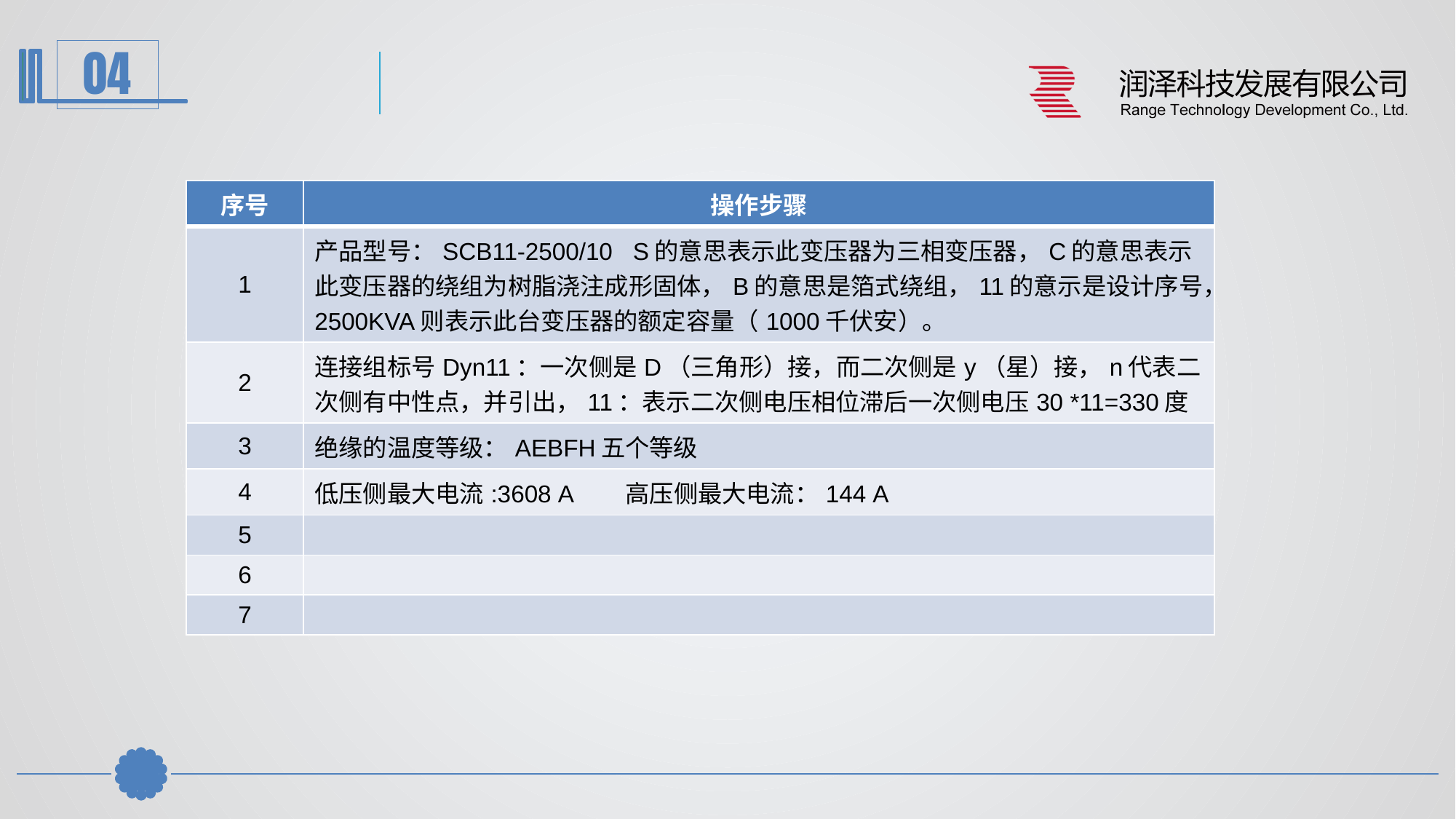

| 序号 | 操作步骤 |
| --- | --- |
| 1 | 产品型号：SCB11-2500/10 S的意思表示此变压器为三相变压器，C的意思表示此变压器的绕组为树脂浇注成形固体，B的意思是箔式绕组，11的意示是设计序号，2500KVA则表示此台变压器的额定容量（1000千伏安）。 |
| 2 | 连接组标号Dyn11：一次侧是D（三角形）接，而二次侧是y（星）接，n代表二次侧有中性点，并引出，11：表示二次侧电压相位滞后一次侧电压30 \*11=330度 |
| 3 | 绝缘的温度等级：AEBFH五个等级 |
| 4 | 低压侧最大电流:3608 A 高压侧最大电流：144 A |
| 5 |  |
| 6 |  |
| 7 |  |
9